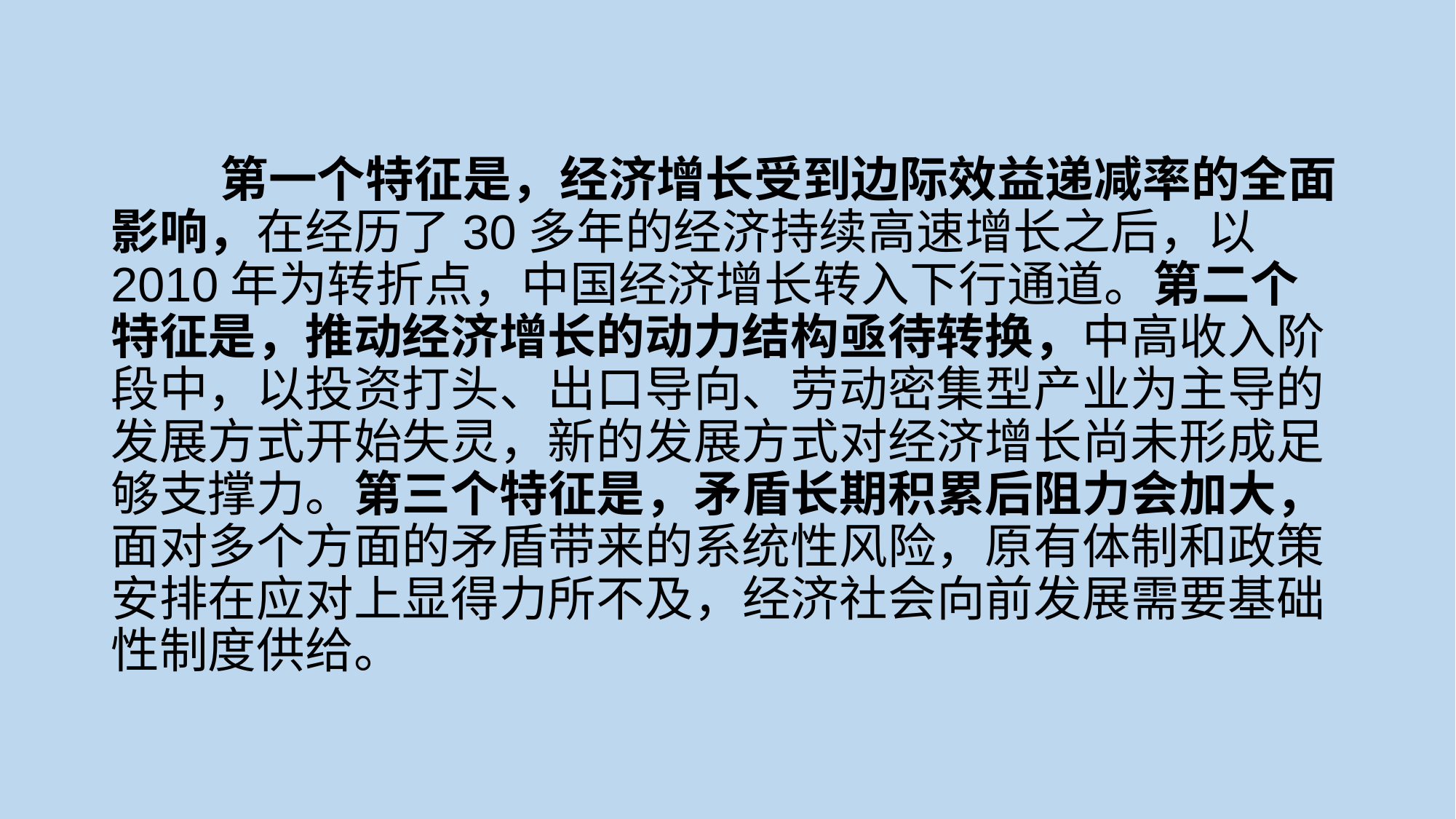

第一个特征是，经济增长受到边际效益递减率的全面影响，在经历了30多年的经济持续高速增长之后，以2010年为转折点，中国经济增长转入下行通道。第二个特征是，推动经济增长的动力结构亟待转换，中高收入阶段中，以投资打头、出口导向、劳动密集型产业为主导的发展方式开始失灵，新的发展方式对经济增长尚未形成足够支撑力。第三个特征是，矛盾长期积累后阻力会加大，面对多个方面的矛盾带来的系统性风险，原有体制和政策安排在应对上显得力所不及，经济社会向前发展需要基础性制度供给。